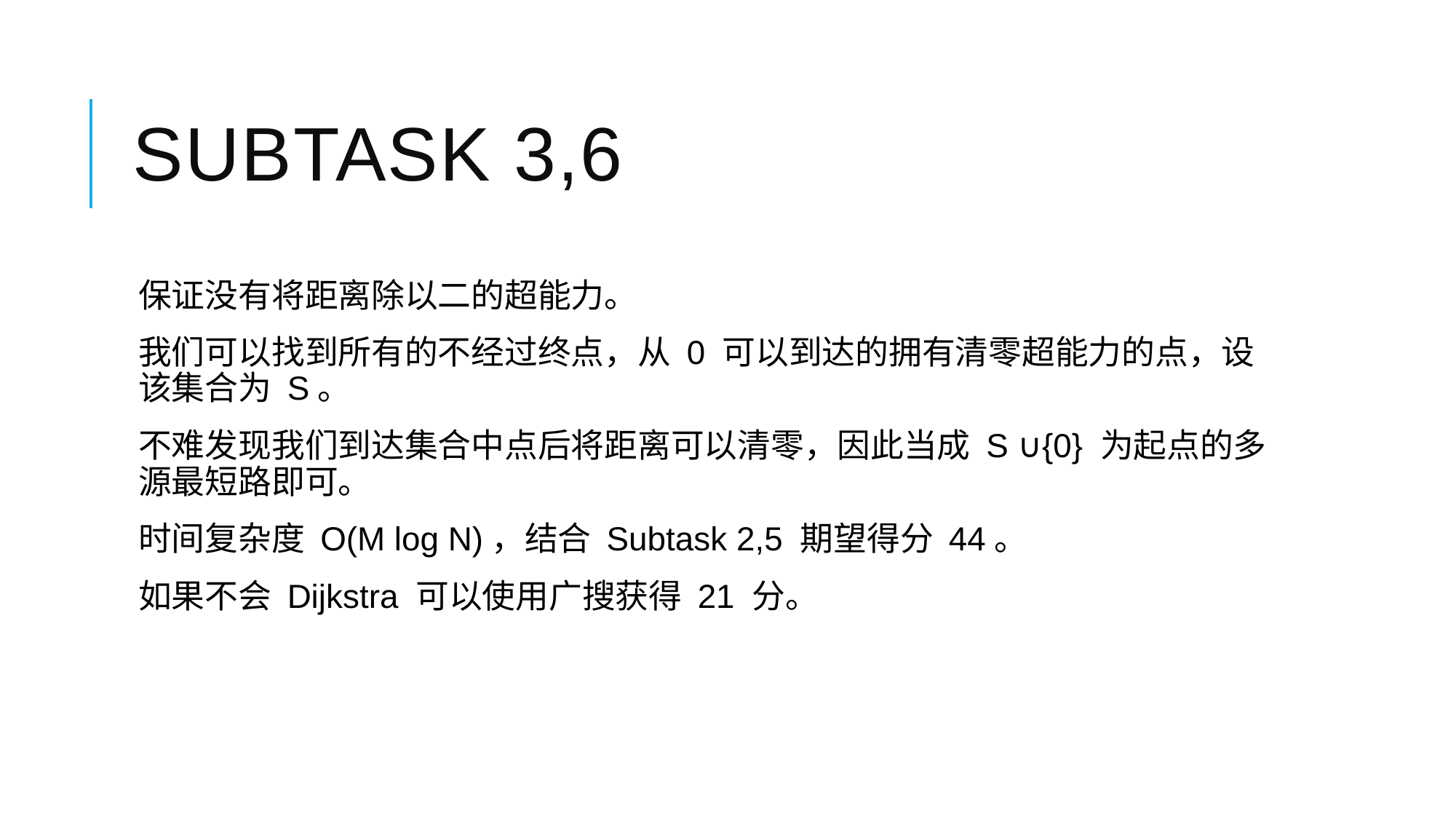

# Subtask 3,6
保证没有将距离除以二的超能力。
我们可以找到所有的不经过终点，从 0 可以到达的拥有清零超能力的点，设该集合为 S。
不难发现我们到达集合中点后将距离可以清零，因此当成 S ∪{0} 为起点的多源最短路即可。
时间复杂度 O(M log N)，结合 Subtask 2,5 期望得分 44。
如果不会 Dijkstra 可以使用广搜获得 21 分。